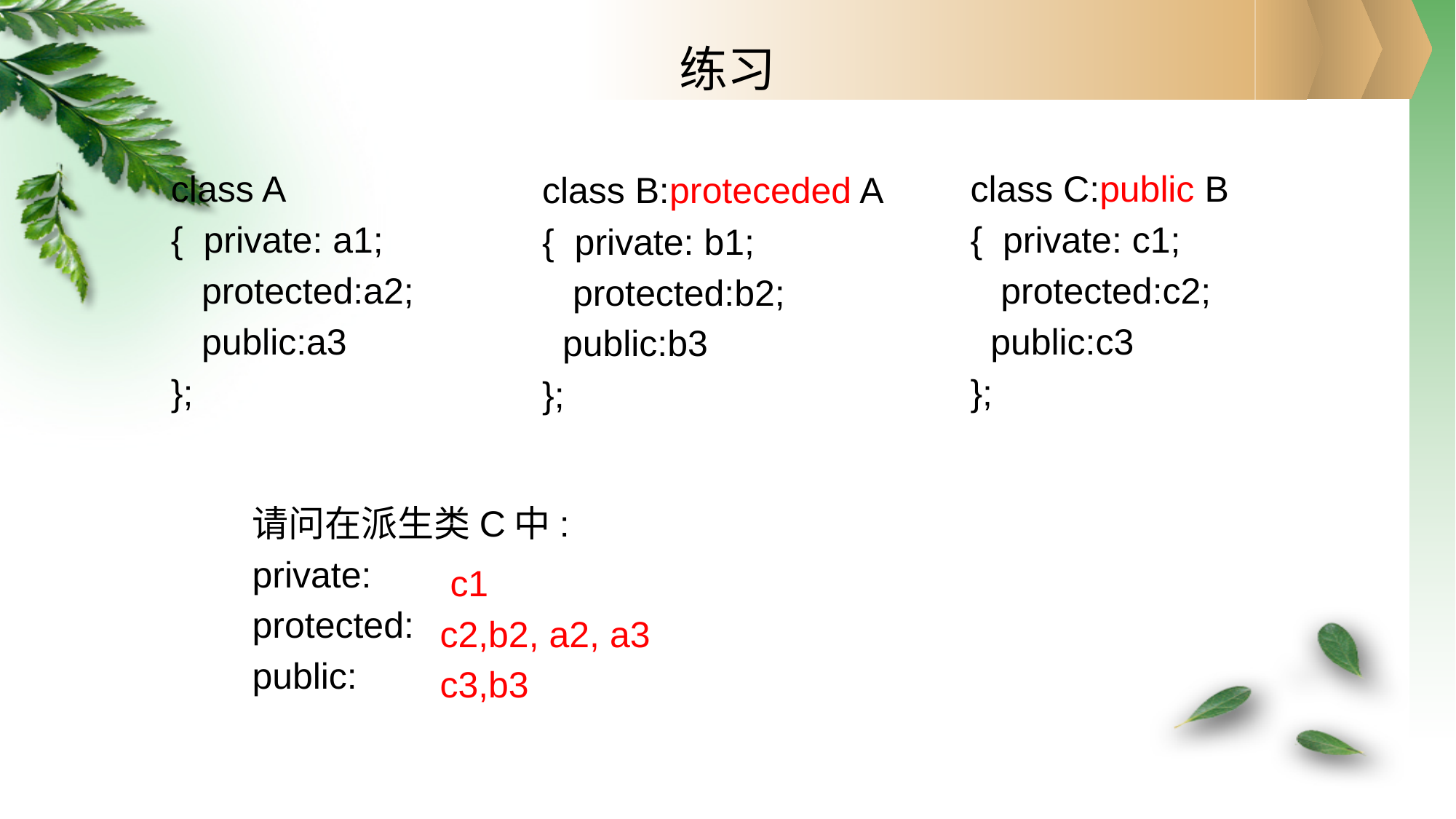

# 练习
class C:public B
{  private: c1;
   protected:c2;
  public:c3
};

class A
{  private: a1;
   protected:a2;
   public:a3
};

class B:proteceded A
{  private: b1;
   protected:b2;
  public:b3
};

请问在派生类C中:
private:
protected:
public:

 c1
c2,b2, a2, a3
c3,b3